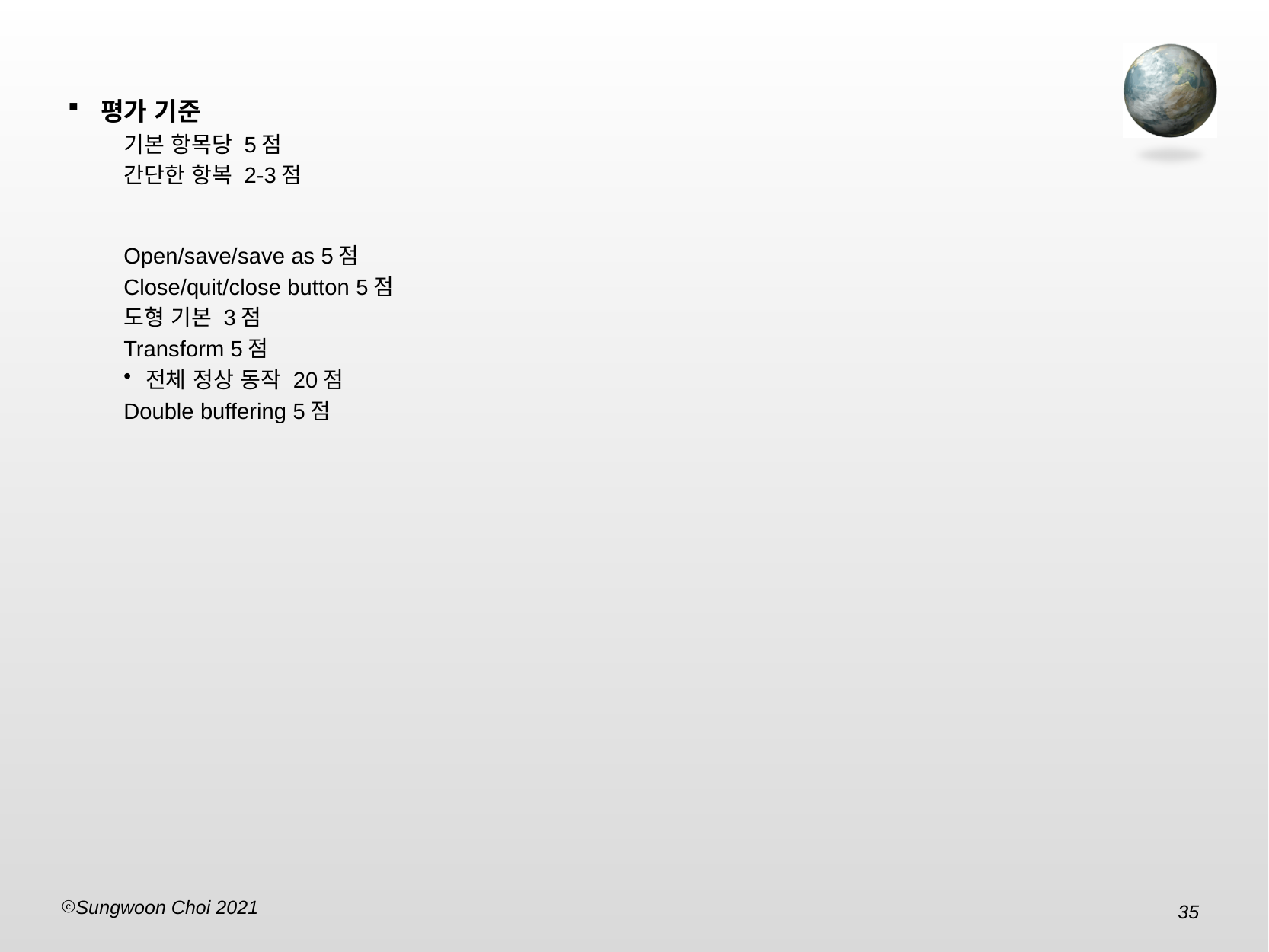

평가 기준
기본 항목당 5점
간단한 항복 2-3점

Open/save/save as 5점
Close/quit/close button 5점
도형 기본 3점
Transform 5점
전체 정상 동작 20점
Double buffering 5점

Sungwoon Choi 2021
35